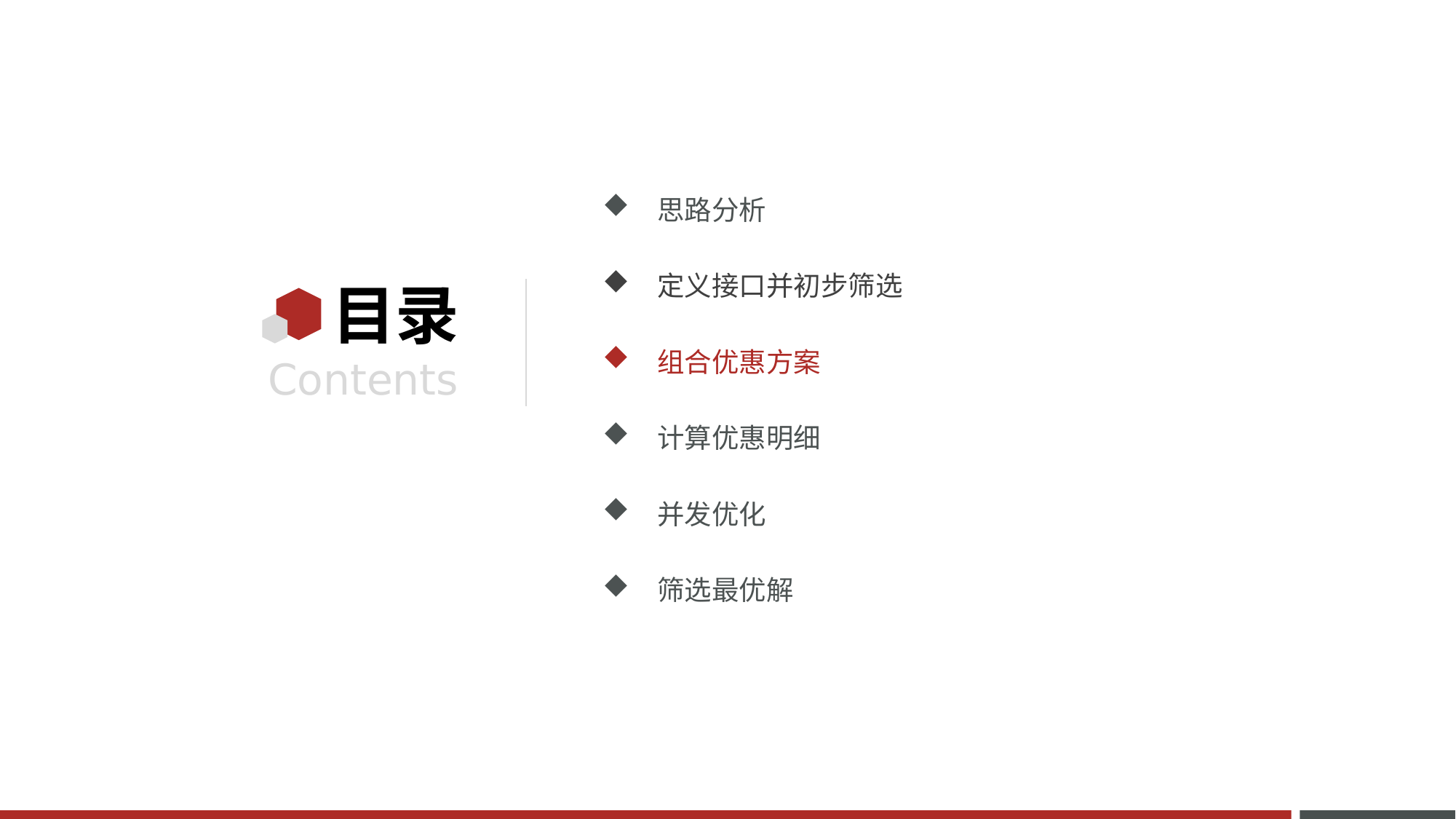

思路分析
定义接口并初步筛选
组合优惠方案
计算优惠明细
并发优化
筛选最优解